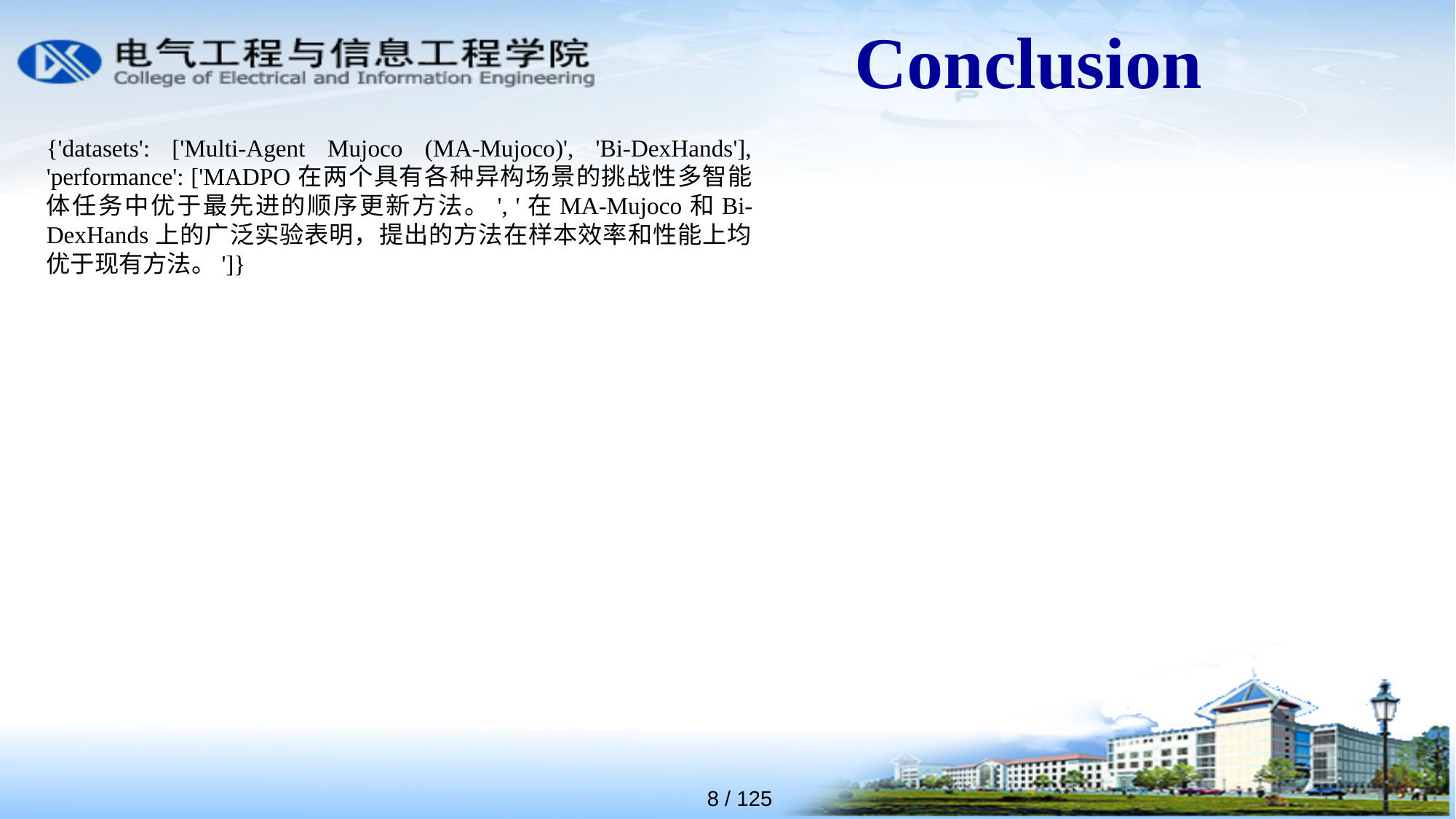

Conclusion
{'datasets': ['Multi-Agent Mujoco (MA-Mujoco)', 'Bi-DexHands'], 'performance': ['MADPO在两个具有各种异构场景的挑战性多智能体任务中优于最先进的顺序更新方法。', '在MA-Mujoco和Bi-DexHands上的广泛实验表明，提出的方法在样本效率和性能上均优于现有方法。']}
8 / 125